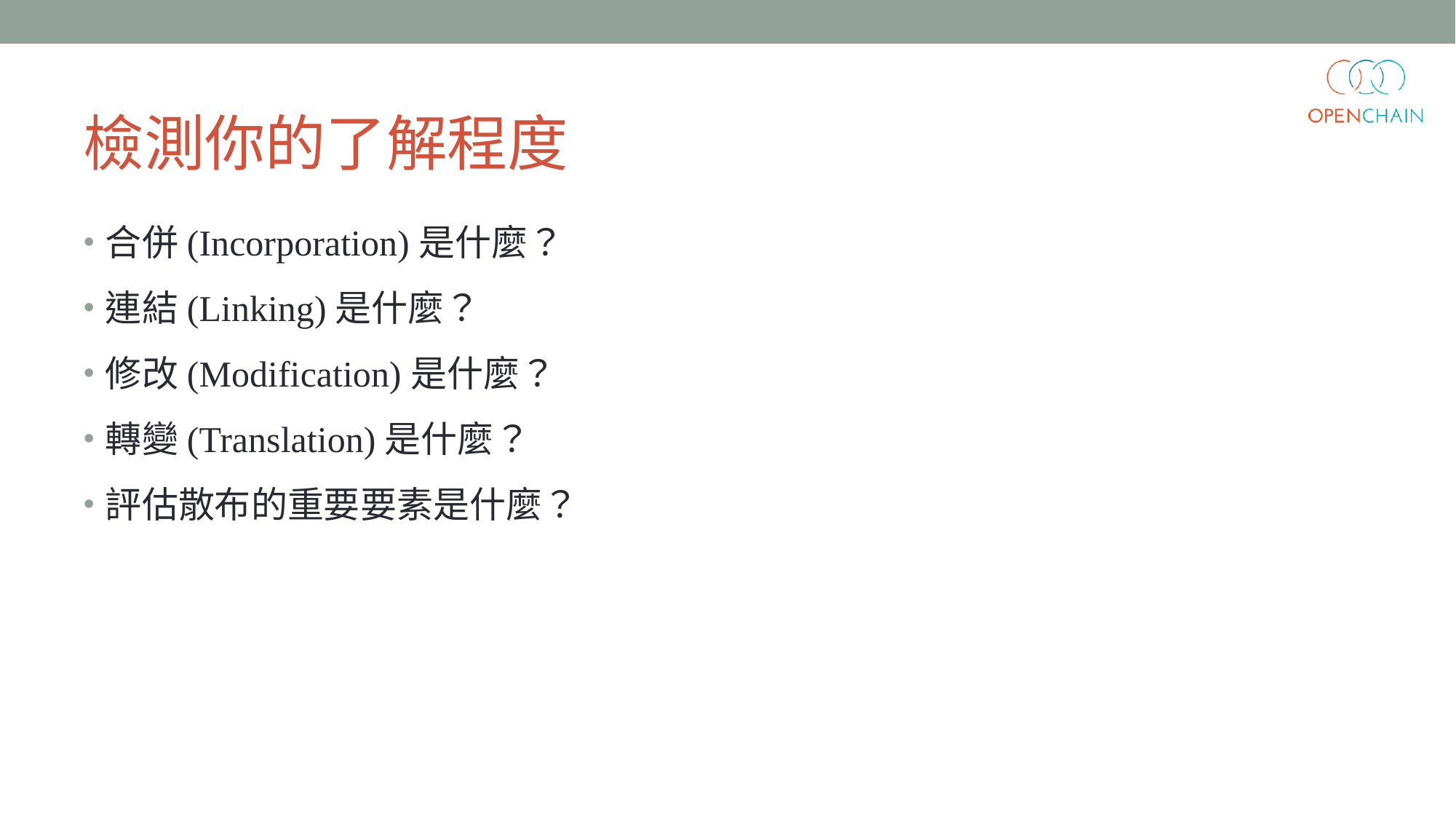

# 檢測你的了解程度
合併(Incorporation)是什麼？
連結(Linking)是什麼？
修改(Modification)是什麼？
轉變(Translation)是什麼？
評估散布的重要要素是什麼？